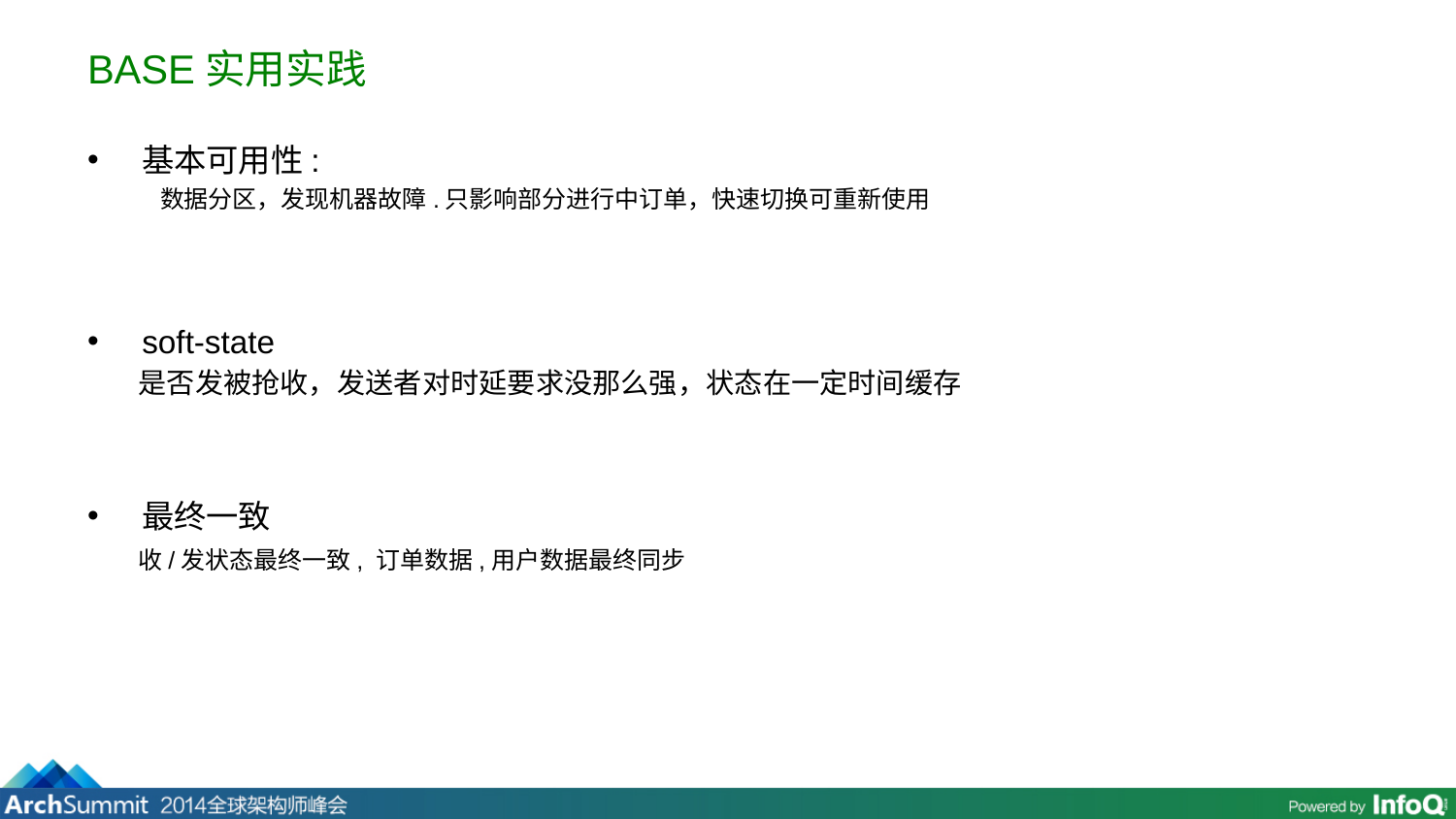

# BASE实用实践
基本可用性:
数据分区，发现机器故障.只影响部分进行中订单，快速切换可重新使用

soft-state
       是否发被抢收，发送者对时延要求没那么强，状态在一定时间缓存

最终一致
       收/发状态最终一致, 订单数据,用户数据最终同步